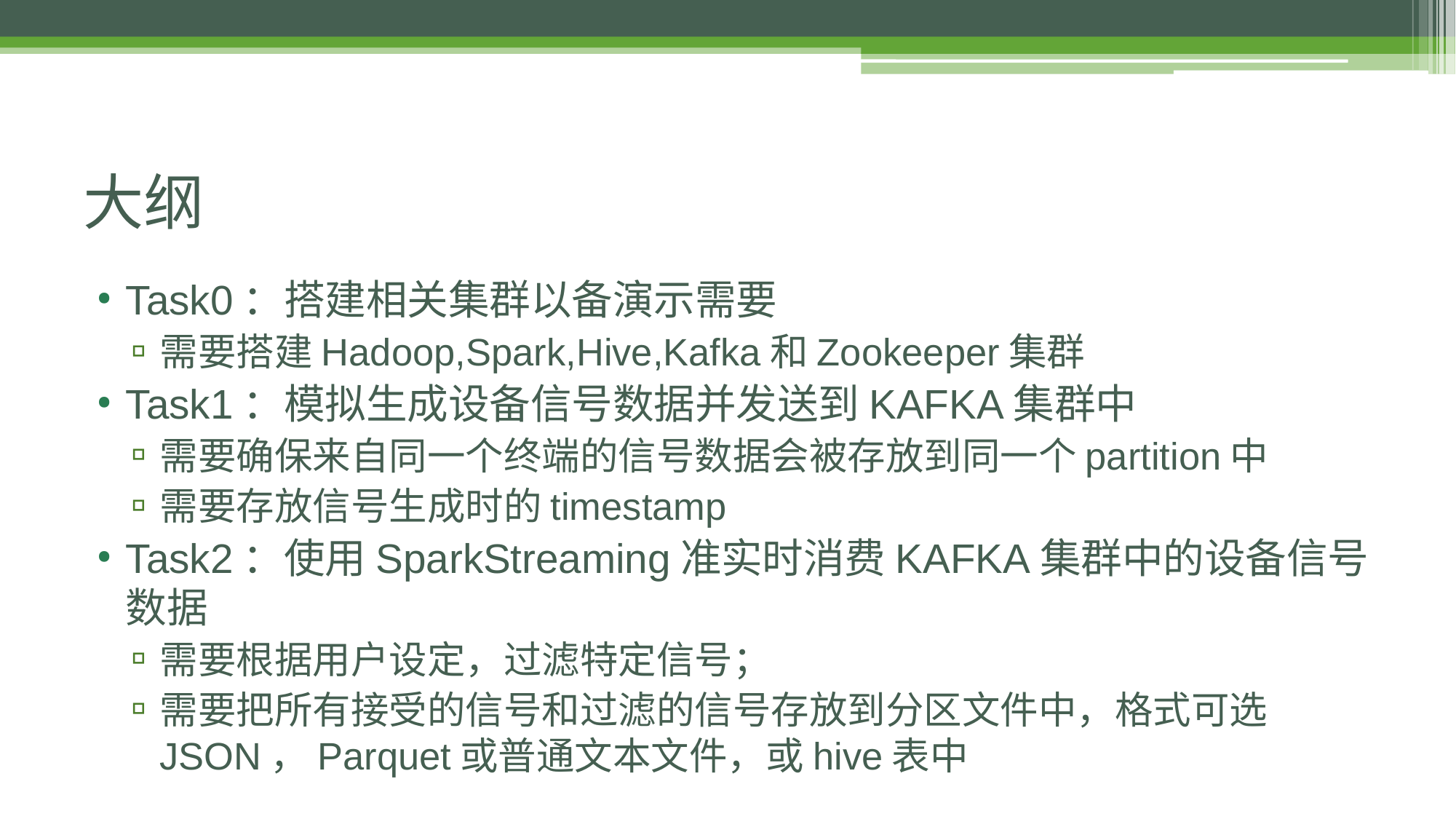

# 大纲
Task0：搭建相关集群以备演示需要
需要搭建Hadoop,Spark,Hive,Kafka和Zookeeper集群
Task1：模拟生成设备信号数据并发送到KAFKA集群中
需要确保来自同一个终端的信号数据会被存放到同一个partition中
需要存放信号生成时的timestamp
Task2：使用SparkStreaming准实时消费KAFKA集群中的设备信号数据
需要根据用户设定，过滤特定信号；
需要把所有接受的信号和过滤的信号存放到分区文件中，格式可选JSON，Parquet或普通文本文件，或hive表中